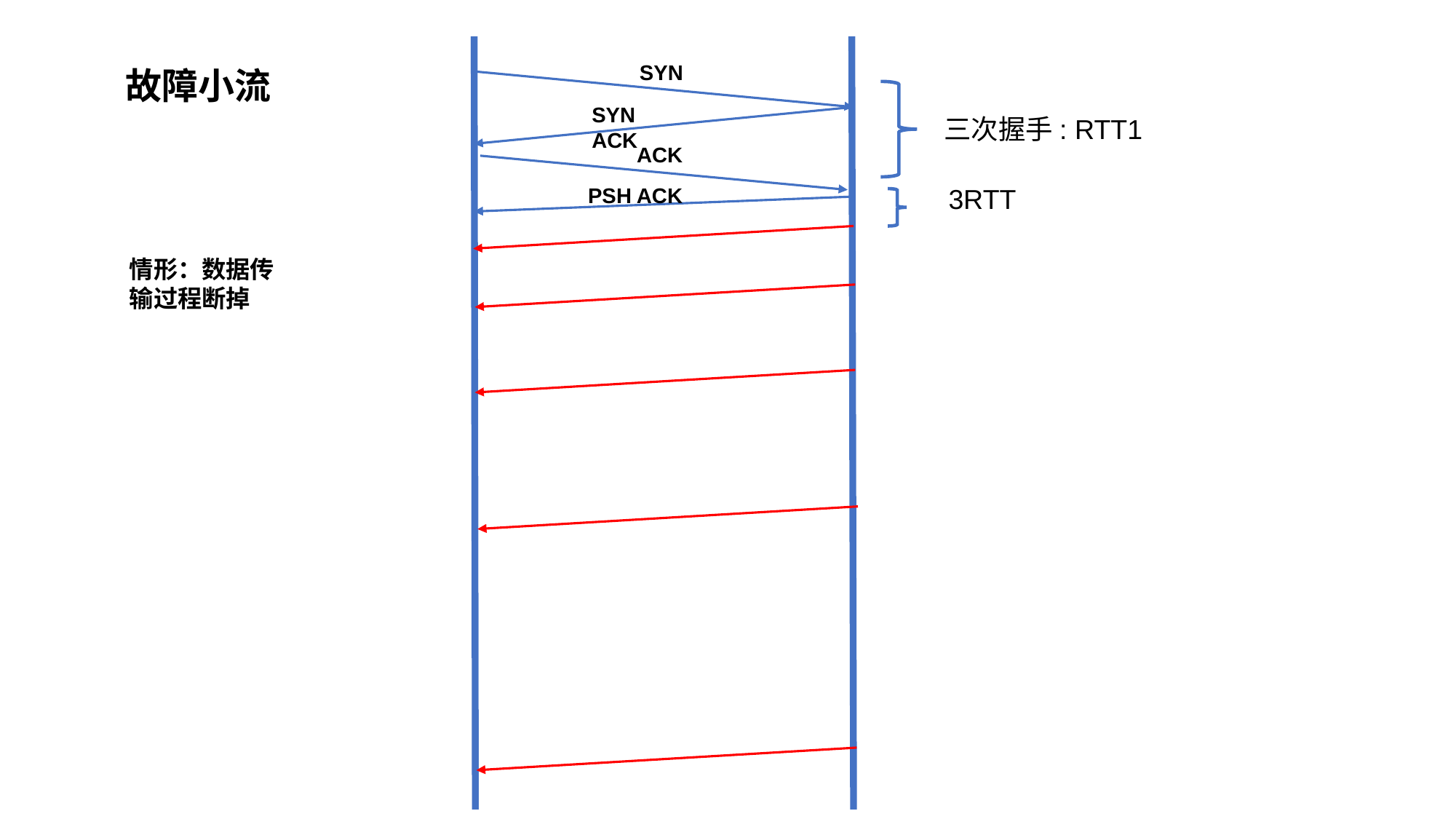

SYN
故障小流

SYN ACK
三次握手: RTT1
ACK
PSH ACK
3RTT

情形：数据传输过程断掉